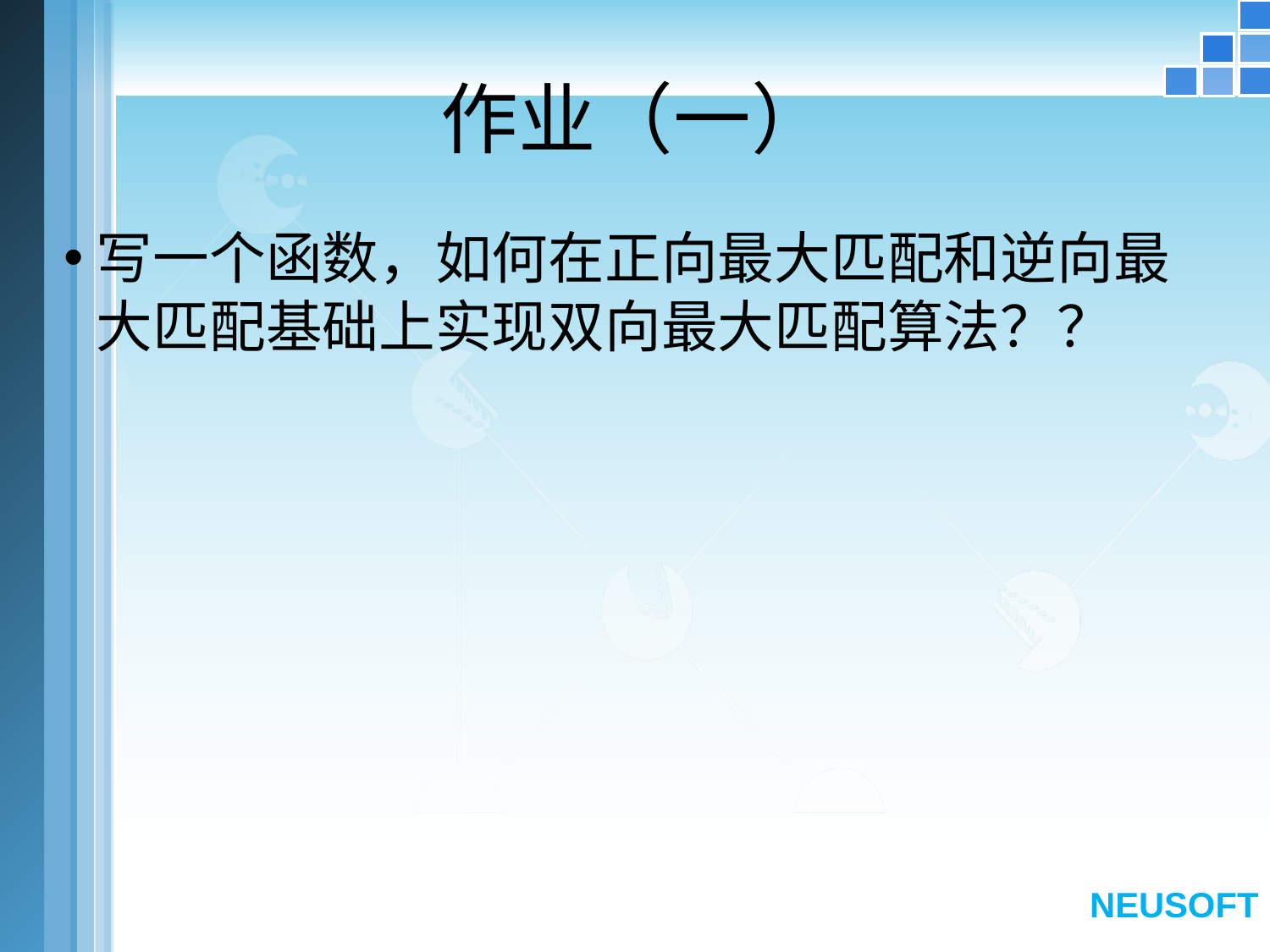

# 作业（一）
写一个函数，如何在正向最大匹配和逆向最大匹配基础上实现双向最大匹配算法？？